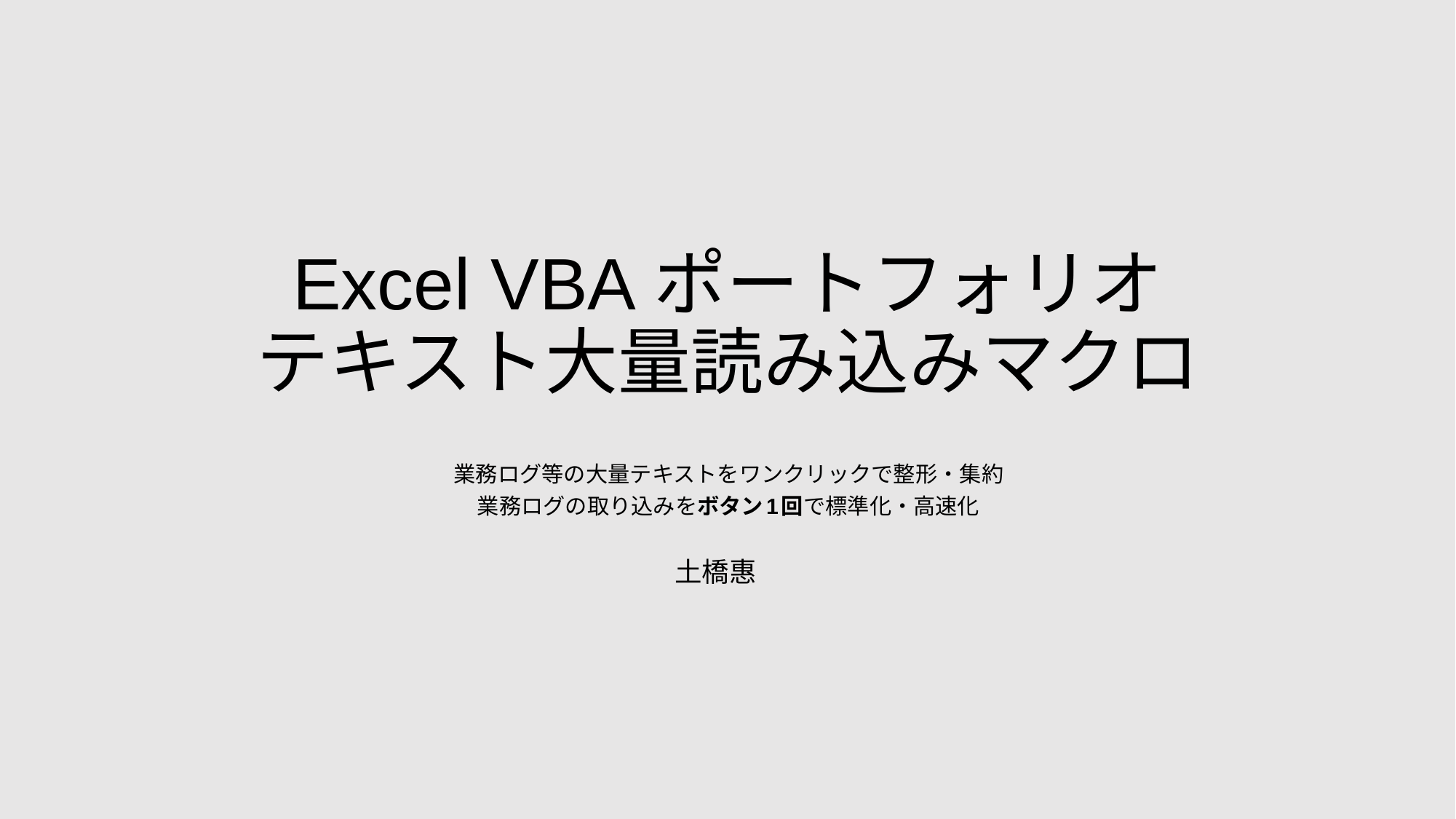

# Excel VBAポートフォリオ テキスト大量読み込みマクロ
業務ログ等の大量テキストをワンクリックで整形・集約
業務ログの取り込みをボタン1回で標準化・高速化
土橋惠